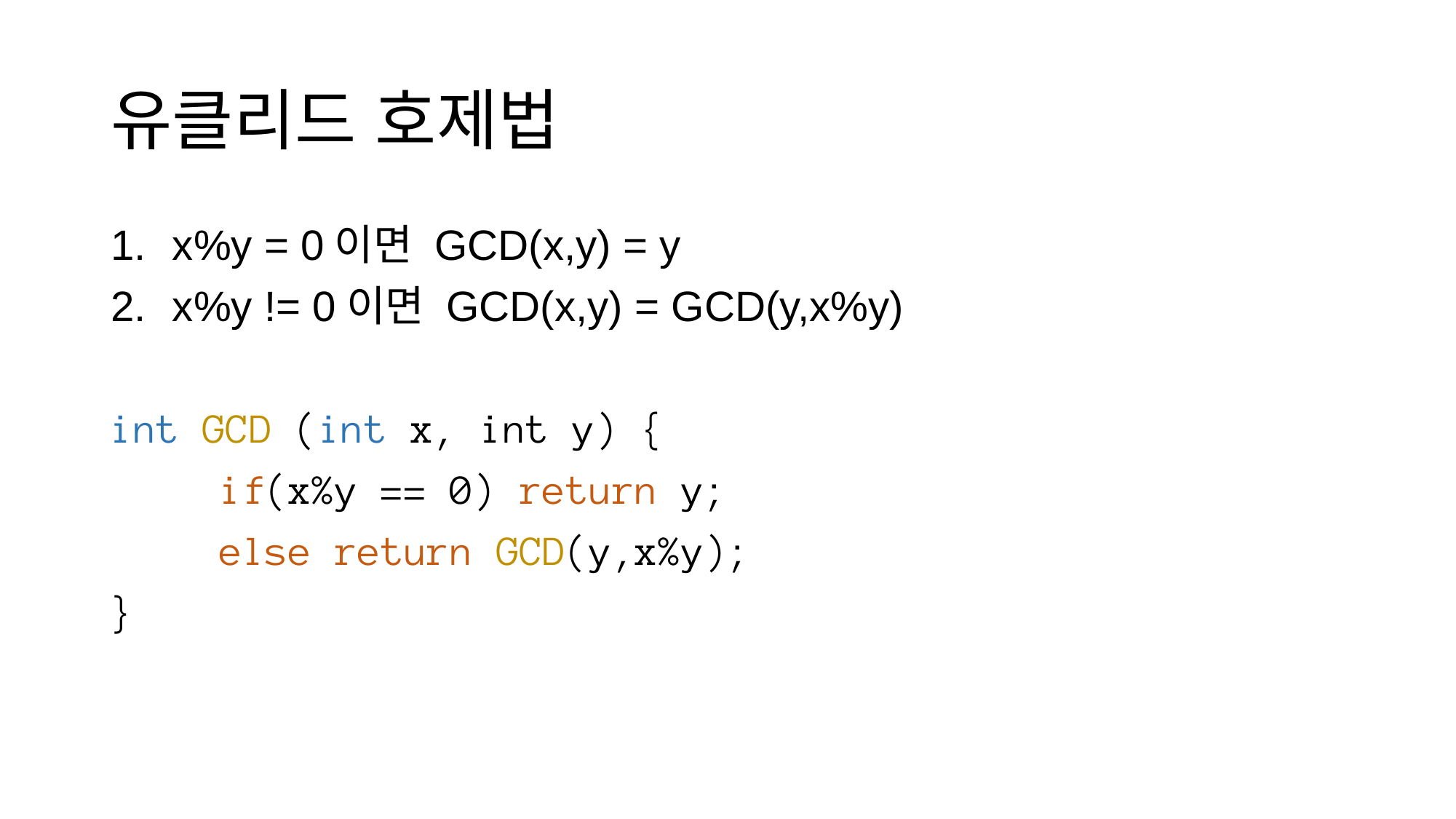

# 유클리드 호제법
x%y = 0이면 GCD(x,y) = y
x%y != 0이면 GCD(x,y) = GCD(y,x%y)

int GCD (int x, int y) {
	if(x%y == 0) return y;
	else return GCD(y,x%y);
}